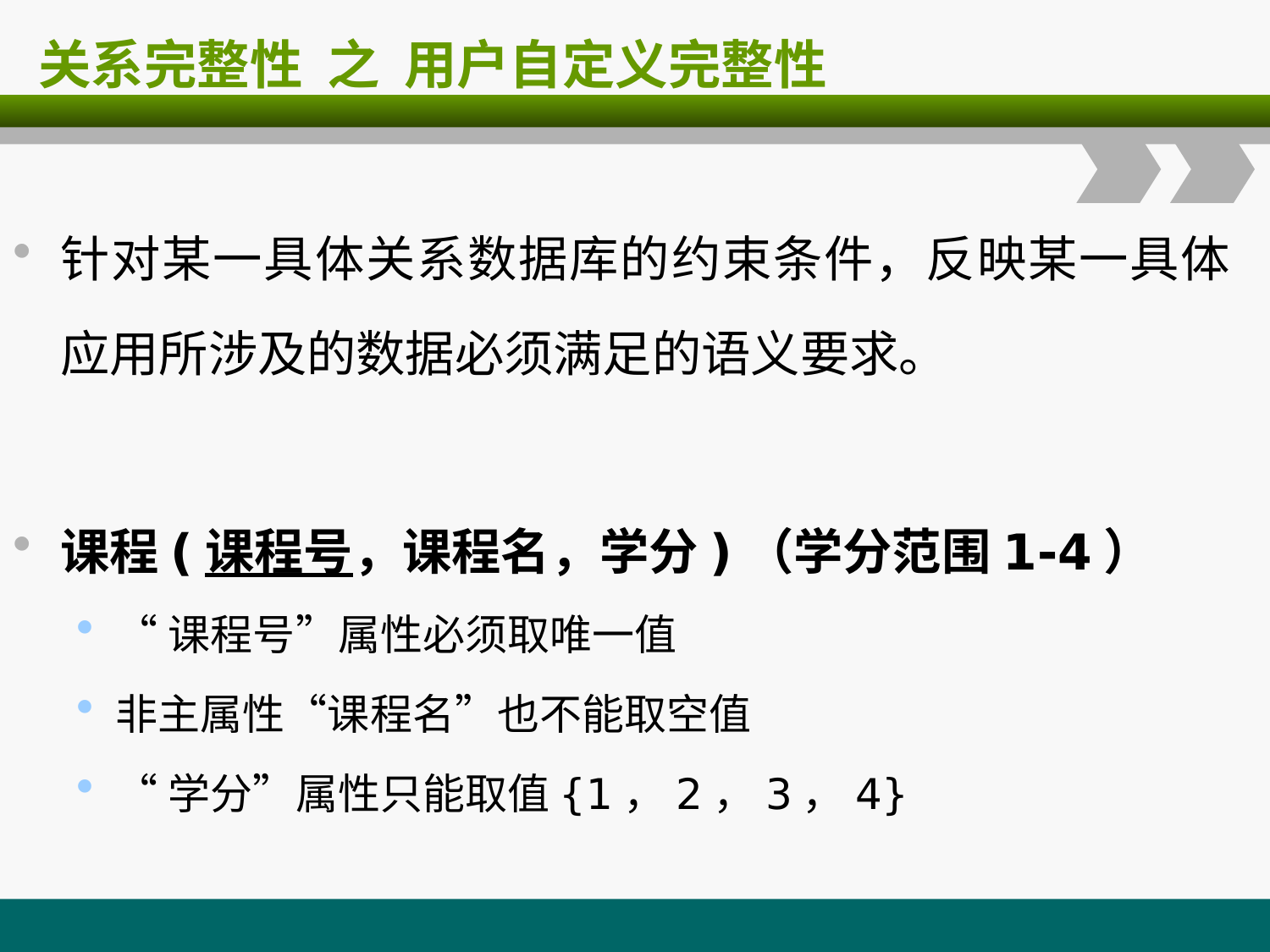

# 关系完整性  之  用户自定义完整性
针对某一具体关系数据库的约束条件，反映某一具体应用所涉及的数据必须满足的语义要求。

课程(课程号，课程名，学分)（学分范围1-4）
“课程号”属性必须取唯一值
非主属性“课程名”也不能取空值
“学分”属性只能取值{1，2，3，4}